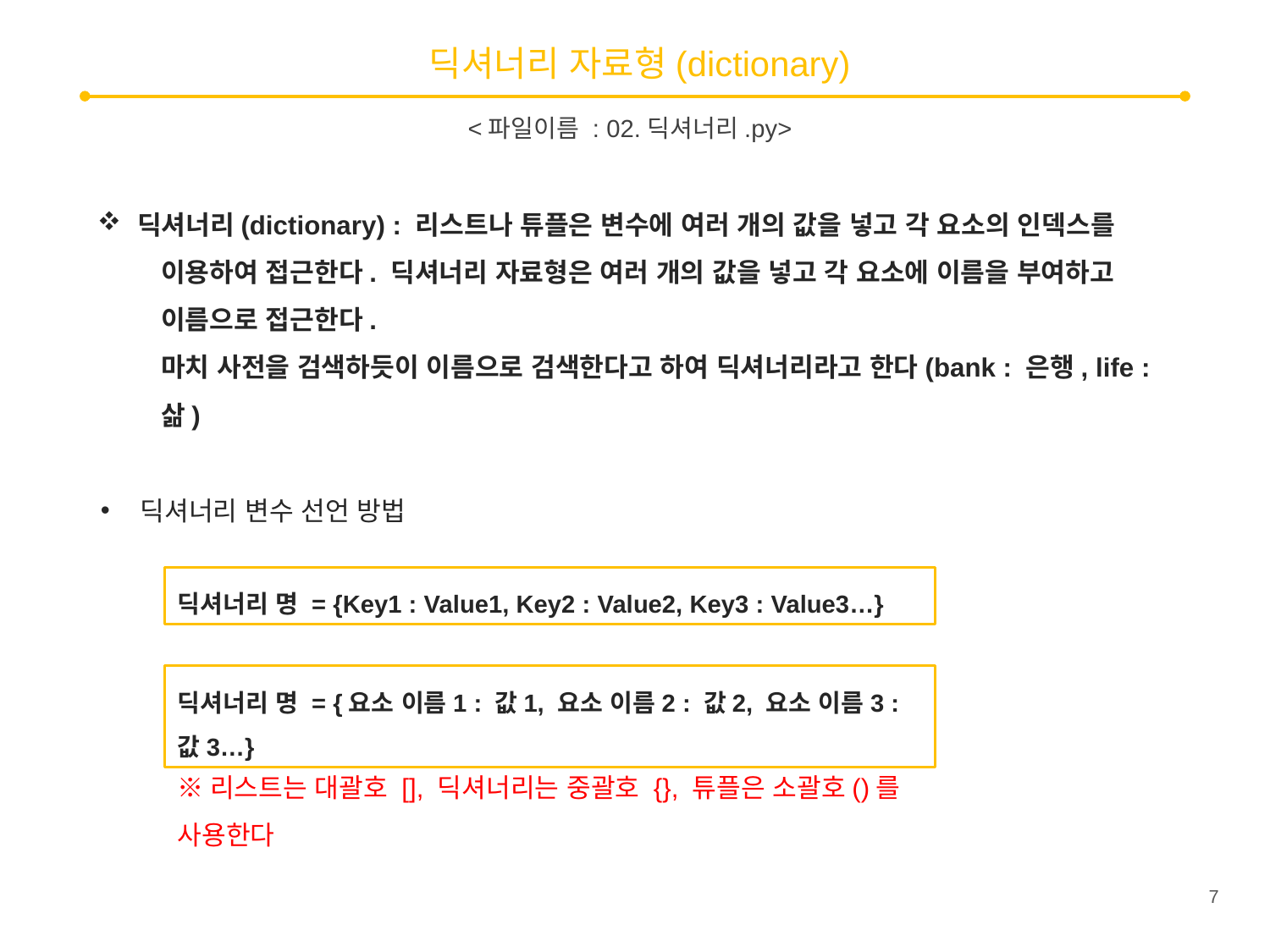

# 딕셔너리 자료형(dictionary)
<파일이름 : 02.딕셔너리.py>
딕셔너리(dictionary) : 리스트나 튜플은 변수에 여러 개의 값을 넣고 각 요소의 인덱스를
이용하여 접근한다. 딕셔너리 자료형은 여러 개의 값을 넣고 각 요소에 이름을 부여하고
이름으로 접근한다.
마치 사전을 검색하듯이 이름으로 검색한다고 하여 딕셔너리라고 한다(bank : 은행, life : 삶)
딕셔너리 변수 선언 방법
딕셔너리 명 = {Key1 : Value1, Key2 : Value2, Key3 : Value3…}
딕셔너리 명 = {요소 이름1 : 값1, 요소 이름2 : 값2, 요소 이름3 : 값3…}
※리스트는 대괄호 [], 딕셔너리는 중괄호 {}, 튜플은 소괄호()를 사용한다